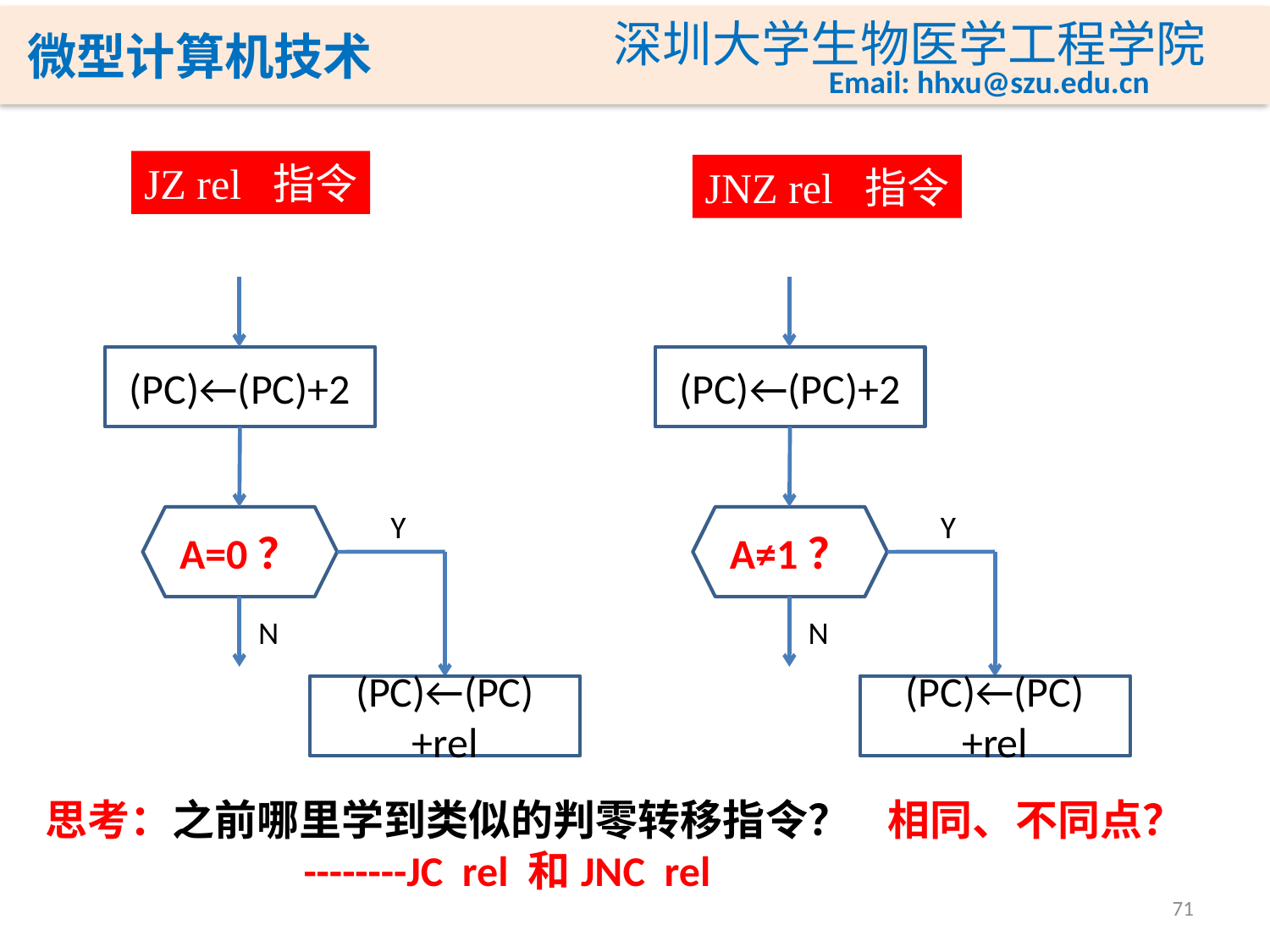

JZ rel  指令
JNZ rel  指令
(PC)←(PC)+2
(PC)←(PC)+2
Y
Y
A=0？
A≠1？
N
N
(PC)←(PC)+rel
(PC)←(PC)+rel
思考：之前哪里学到类似的判零转移指令？    相同、不同点？                             --------JC  rel 和JNC  rel
71